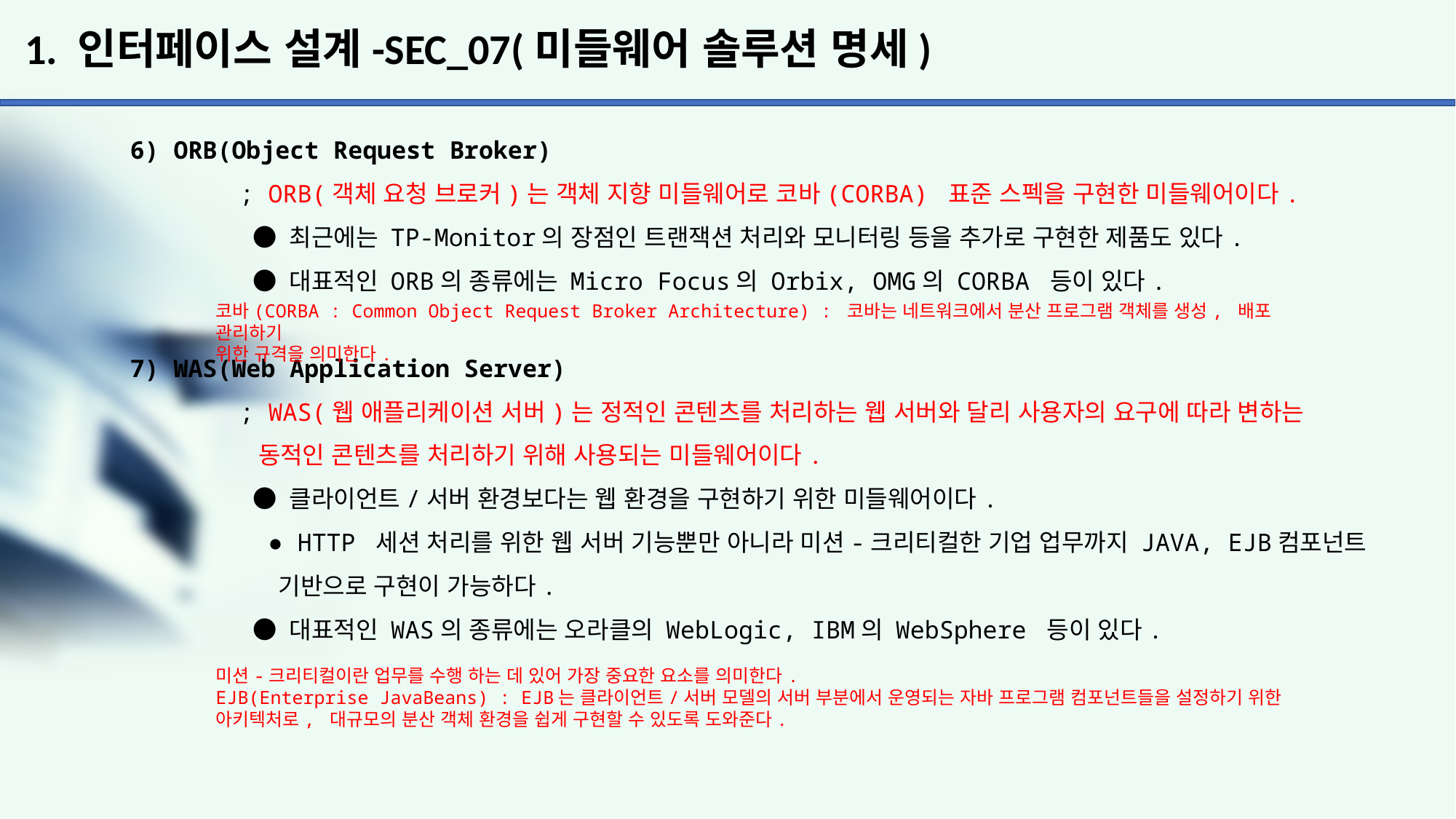

# 1. 인터페이스 설계-SEC_07(미들웨어 솔루션 명세)
6) ORB(Object Request Broker)
	; ORB(객체 요청 브로커)는 객체 지향 미들웨어로 코바(CORBA) 표준 스펙을 구현한 미들웨어이다.
	  ● 최근에는 TP-Monitor의 장점인 트랜잭션 처리와 모니터링 등을 추가로 구현한 제품도 있다.
	  ● 대표적인 ORB의 종류에는 Micro Focus의 Orbix, OMG의 CORBA 등이 있다.

7) WAS(Web Application Server)
	; WAS(웹 애플리케이션 서버)는 정적인 콘텐츠를 처리하는 웹 서버와 달리 사용자의 요구에 따라 변하는
	  동적인 콘텐츠를 처리하기 위해 사용되는 미들웨어이다.
	  ● 클라이언트/서버 환경보다는 웹 환경을 구현하기 위한 미들웨어이다.
	  ● HTTP 세션 처리를 위한 웹 서버 기능뿐만 아니라 미션-크리티컬한 기업 업무까지 JAVA, EJB컴포넌트
	     기반으로 구현이 가능하다.
	  ● 대표적인 WAS의 종류에는 오라클의 WebLogic, IBM의 WebSphere 등이 있다.
코바(CORBA : Common Object Request Broker Architecture) : 코바는 네트워크에서 분산 프로그램 객체를 생성, 배포 관리하기
위한 규격을 의미한다.
미션-크리티컬이란 업무를 수행 하는 데 있어 가장 중요한 요소를 의미한다.
EJB(Enterprise JavaBeans) : EJB는 클라이언트/서버 모델의 서버 부분에서 운영되는 자바 프로그램 컴포넌트들을 설정하기 위한
아키텍처로, 대규모의 분산 객체 환경을 쉽게 구현할 수 있도록 도와준다.